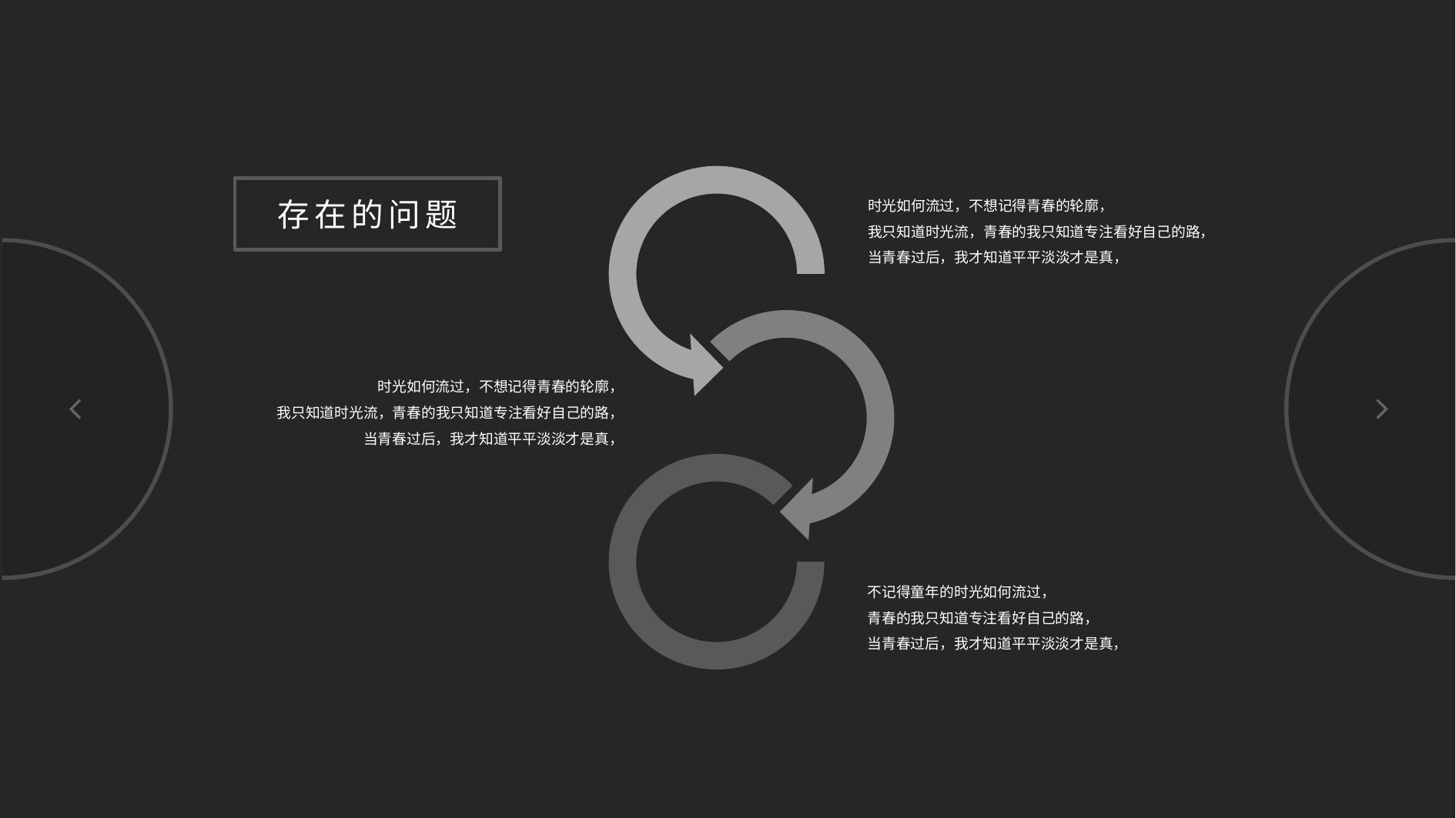

存在的问题
时光如何流过，不想记得青春的轮廓，
我只知道时光流，青春的我只知道专注看好自己的路，
当青春过后，我才知道平平淡淡才是真，

时光如何流过，不想记得青春的轮廓，
我只知道时光流，青春的我只知道专注看好自己的路，
当青春过后，我才知道平平淡淡才是真，

不记得童年的时光如何流过，
青春的我只知道专注看好自己的路，
当青春过后，我才知道平平淡淡才是真，